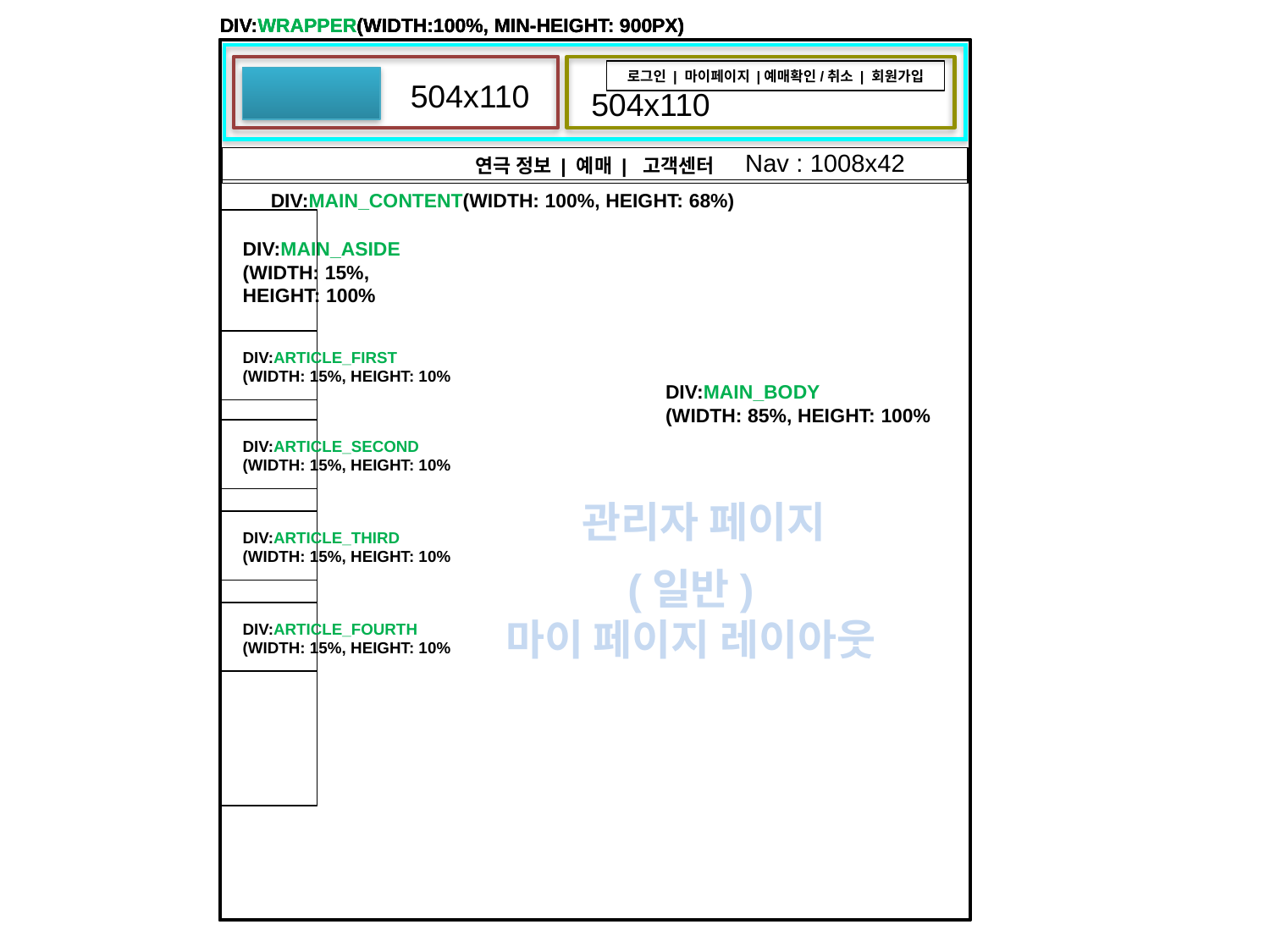

DIV:WRAPPER(WIDTH:100%, MIN-HEIGHT: 900PX)
DIV:WRAPPER(WIDTH:100%, MIN-HEIGHT: 900PX)
DIV:WRAPPER(WIDTH:100%, MIN-HEIGHT: 900PX)

ㅋㅋㅋ

로그인 | 마이페이지 |예매확인/취소 | 회원가입

504x110
504x110
Nav : 1008x42
연극 정보 | 예매 |  고객센터
DIV:MAIN_CONTENT(WIDTH: 100%, HEIGHT: 68%)

DIV:MAIN_ASIDE
(WIDTH: 15%, HEIGHT: 100%

DIV:ARTICLE_FIRST
(WIDTH: 15%, HEIGHT: 10%
DIV:MAIN_BODY
(WIDTH: 85%, HEIGHT: 100%

DIV:ARTICLE_SECOND
(WIDTH: 15%, HEIGHT: 10%
관리자 페이지

DIV:ARTICLE_THIRD
(WIDTH: 15%, HEIGHT: 10%
(일반)
마이 페이지 레이아웃

DIV:ARTICLE_FOURTH
(WIDTH: 15%, HEIGHT: 10%